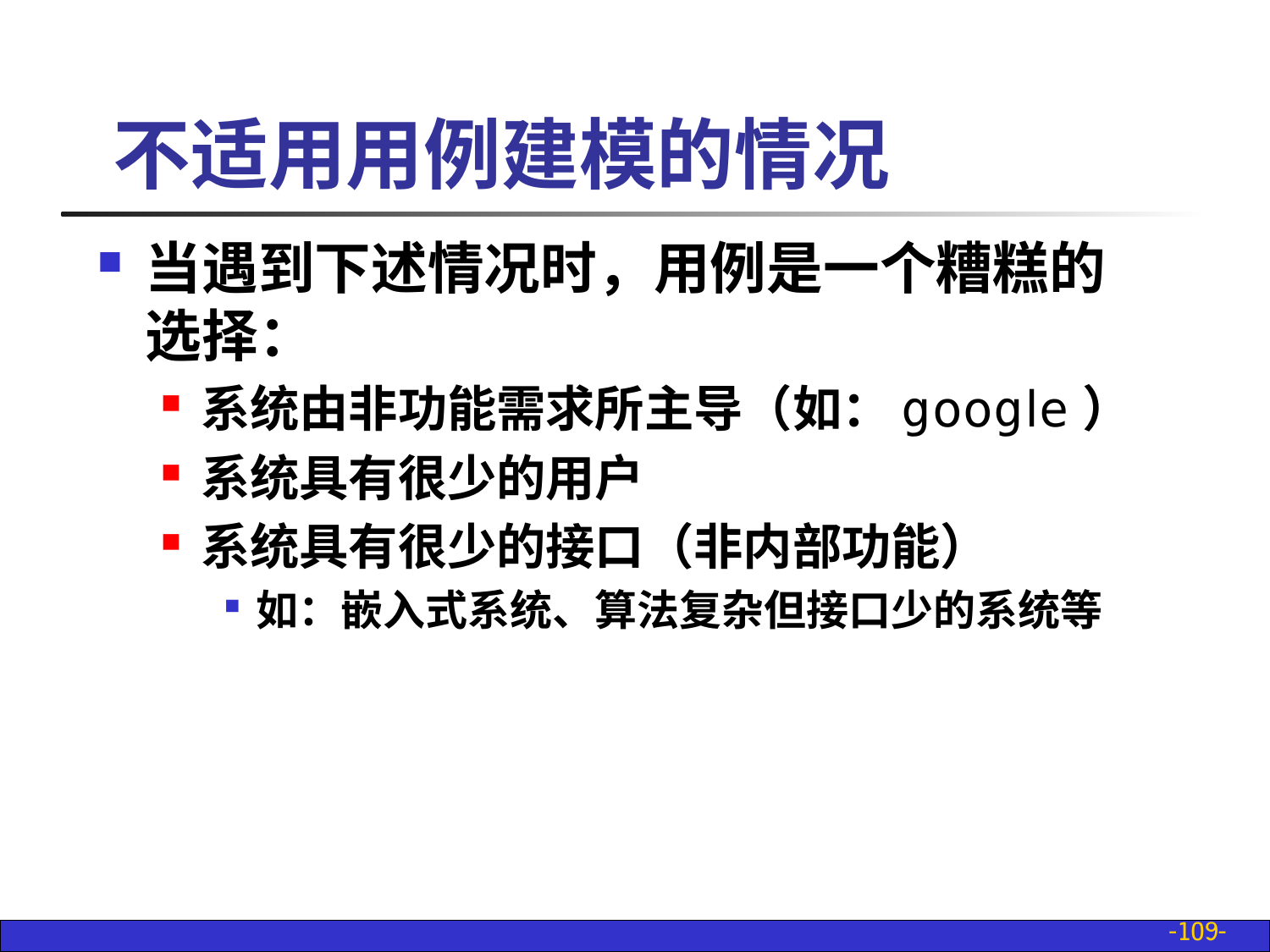

# 不适用用例建模的情况
当遇到下述情况时，用例是一个糟糕的选择：
系统由非功能需求所主导（如：google）
系统具有很少的用户
系统具有很少的接口（非内部功能）
如：嵌入式系统、算法复杂但接口少的系统等
-109-